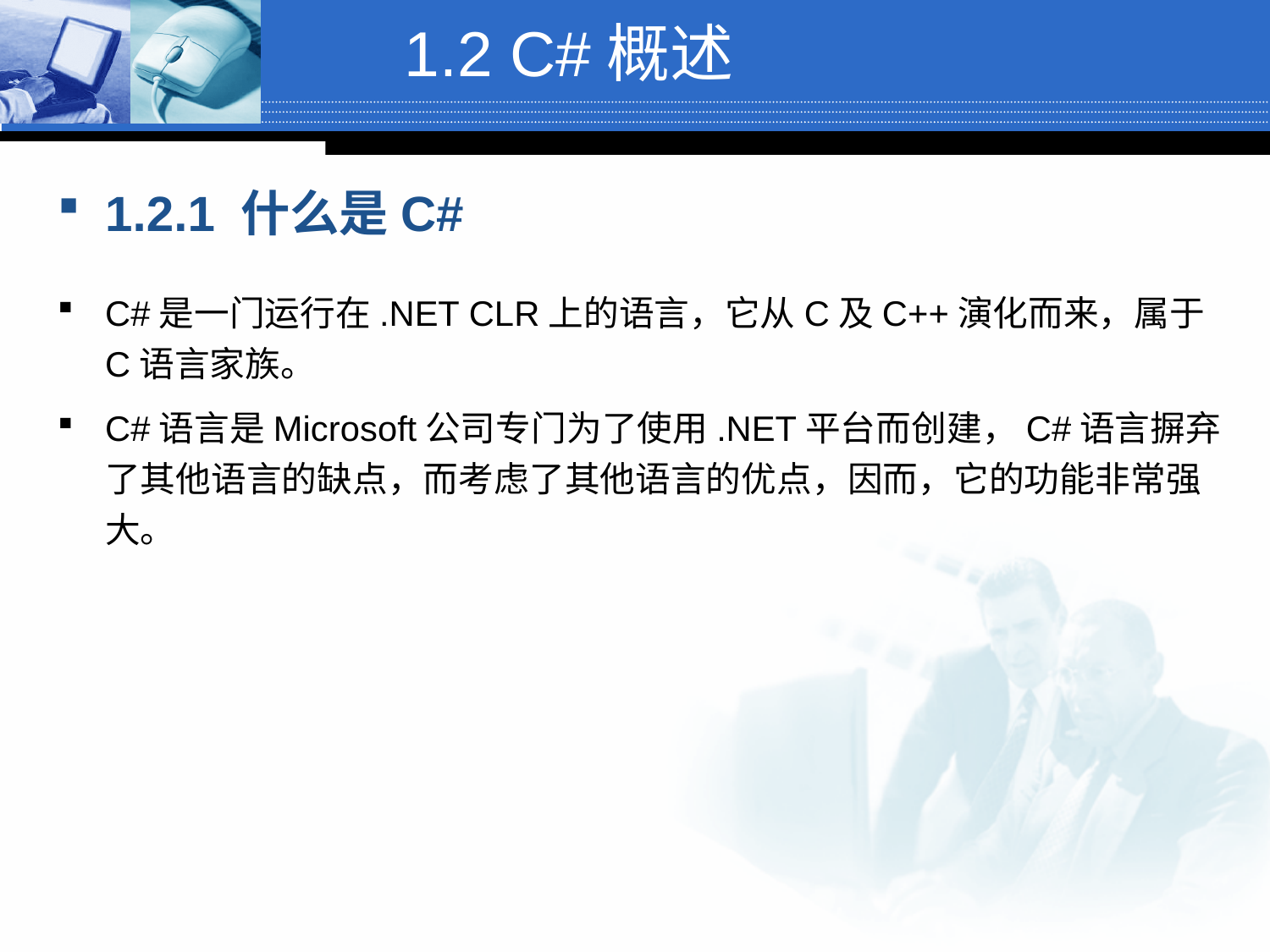

1.2 C#概述
1.2.1 什么是C#
C#是一门运行在.NET CLR上的语言，它从C及C++演化而来，属于C语言家族。
C#语言是Microsoft公司专门为了使用.NET平台而创建，C#语言摒弃了其他语言的缺点，而考虑了其他语言的优点，因而，它的功能非常强大。